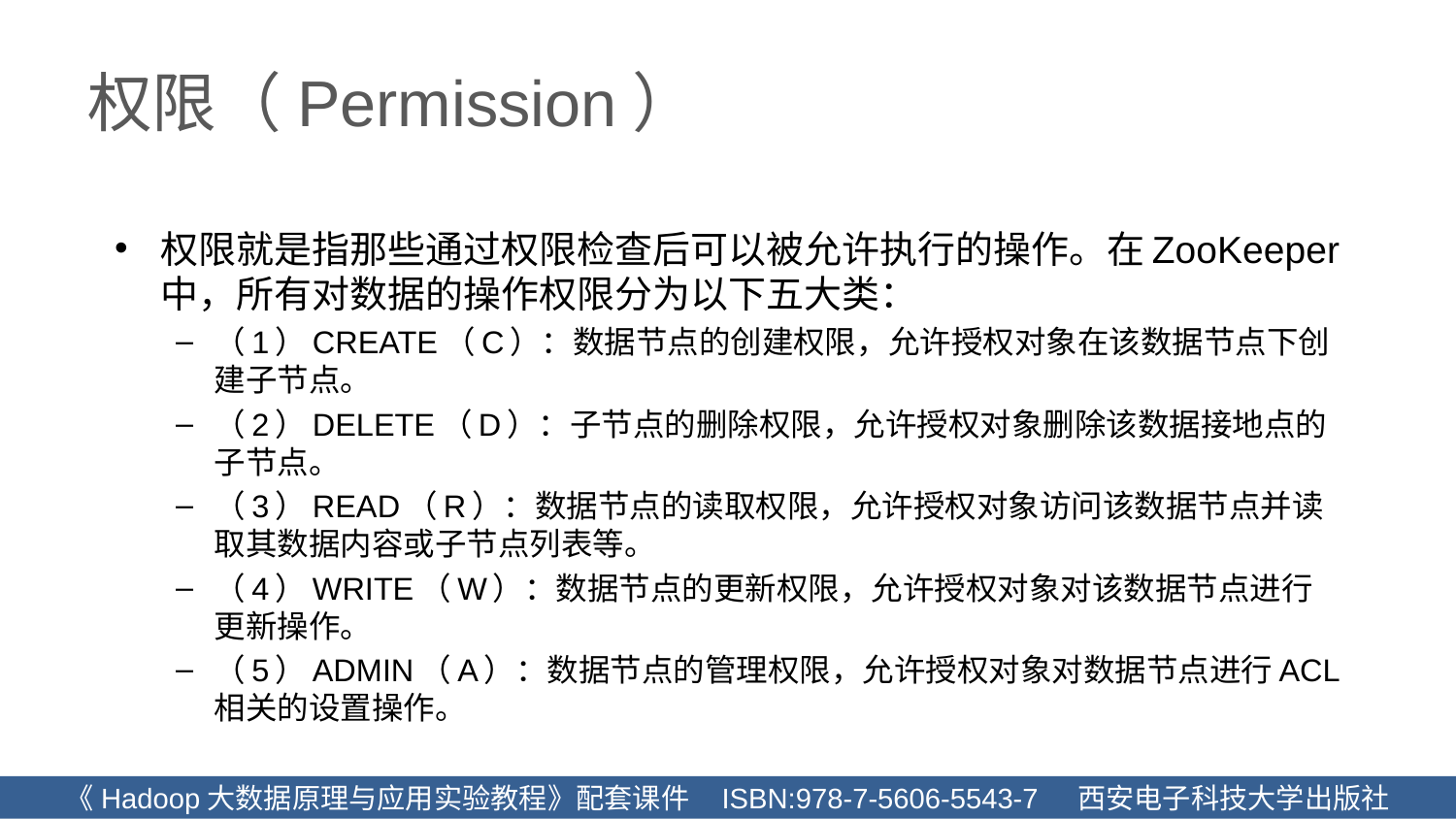

# 权限（Permission）
权限就是指那些通过权限检查后可以被允许执行的操作。在ZooKeeper中，所有对数据的操作权限分为以下五大类：
（1）CREATE（C）：数据节点的创建权限，允许授权对象在该数据节点下创建子节点。
（2）DELETE（D）：子节点的删除权限，允许授权对象删除该数据接地点的子节点。
（3）READ（R）：数据节点的读取权限，允许授权对象访问该数据节点并读取其数据内容或子节点列表等。
（4）WRITE（W）：数据节点的更新权限，允许授权对象对该数据节点进行更新操作。
（5）ADMIN（A）：数据节点的管理权限，允许授权对象对数据节点进行ACL相关的设置操作。